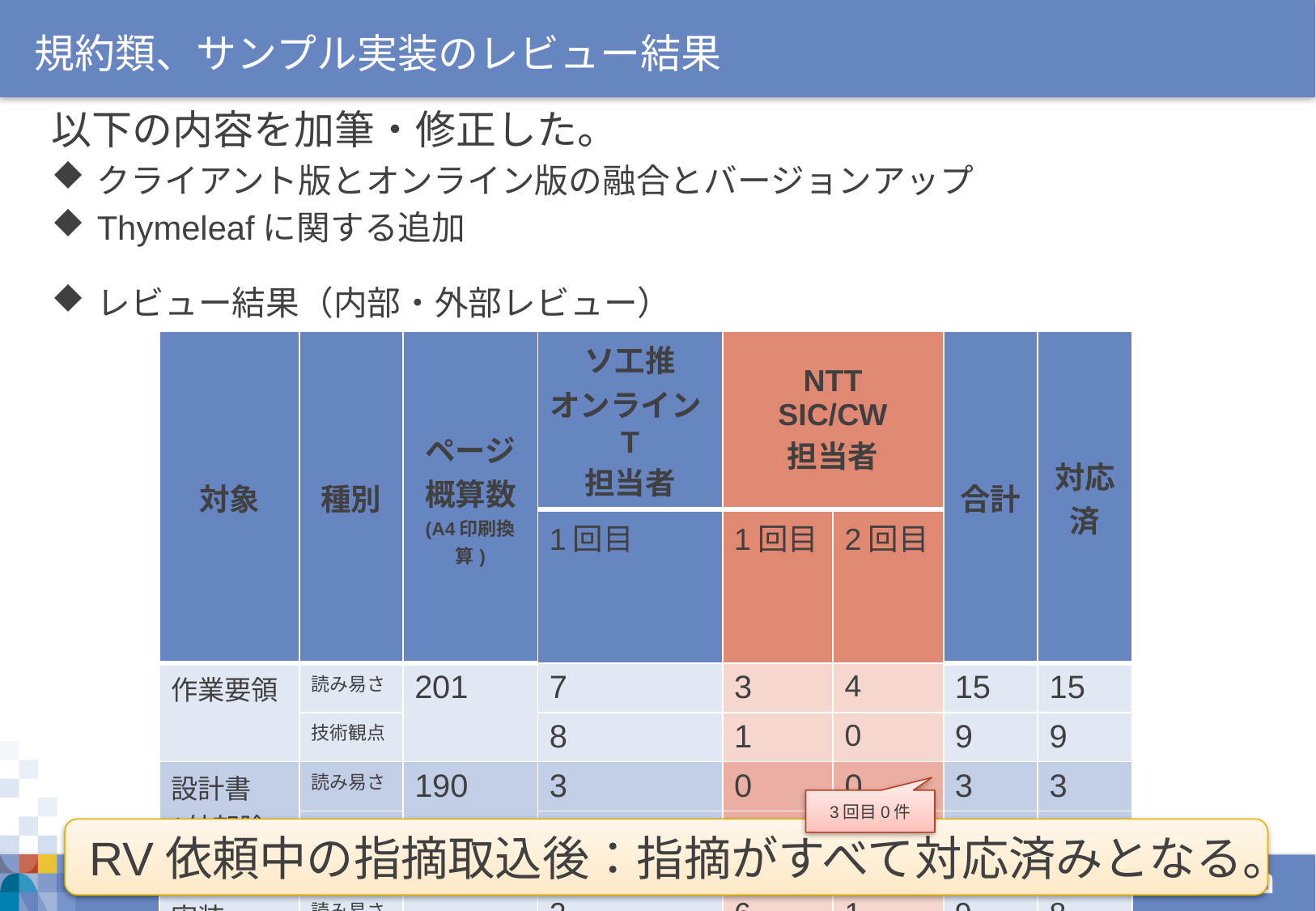

規約類、サンプル実装のレビュー結果
以下の内容を加筆・修正した。
クライアント版とオンライン版の融合とバージョンアップ
Thymeleafに関する追加

レビュー結果（内部・外部レビュー）
| 対象 | 種別 | ページ 概算数 (A4印刷換算) | ソ工推 オンラインT 担当者 | NTT SIC/CW 担当者 |  | 合計 | 対応 済 |
| --- | --- | --- | --- | --- | --- | --- | --- |
|  |  |  | 1回目 | 1回目 | 2回目 |  |  |
| 作業要領 | 読み易さ | 201 | 7 | 3 | 4 | 15 | 15 |
|  | 技術観点 |  | 8 | 1 | 0 | 9 | 9 |
| 設計書 (外部除く) | 読み易さ | 190 | 3 | 0 | 0 | 3 | 3 |
|  | 技術観点 |  | 0 | 0 | 0 | 0 | 0 |
| 実装 | 読み易さ | - | 2 | 6 | 1 | 9 | 8 |
|  | 技術観点 |  | 0 | 0 | 0 | 0 | 0 |
3回目0件
RV依頼中の指摘取込後：指摘がすべて対応済みとなる。